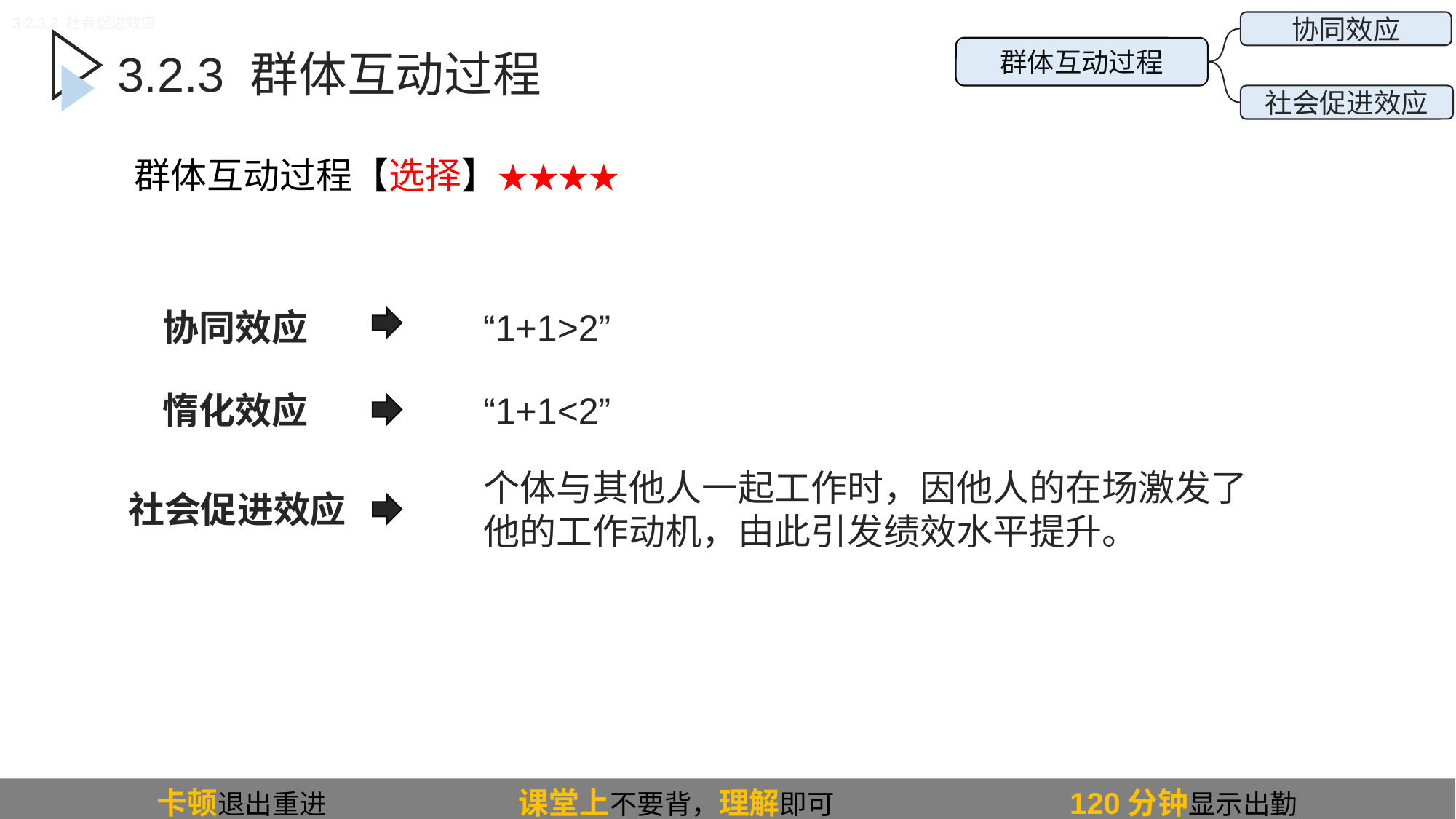

3.2.3.2 社会促进效应
协同效应
群体互动过程
社会促进效应
3.2.3 群体互动过程
 群体互动过程【选择】★★★★

协同效应
“1+1>2”
惰化效应
“1+1<2”
个体与其他人一起工作时，因他人的在场激发了他的工作动机，由此引发绩效水平提升。
社会促进效应